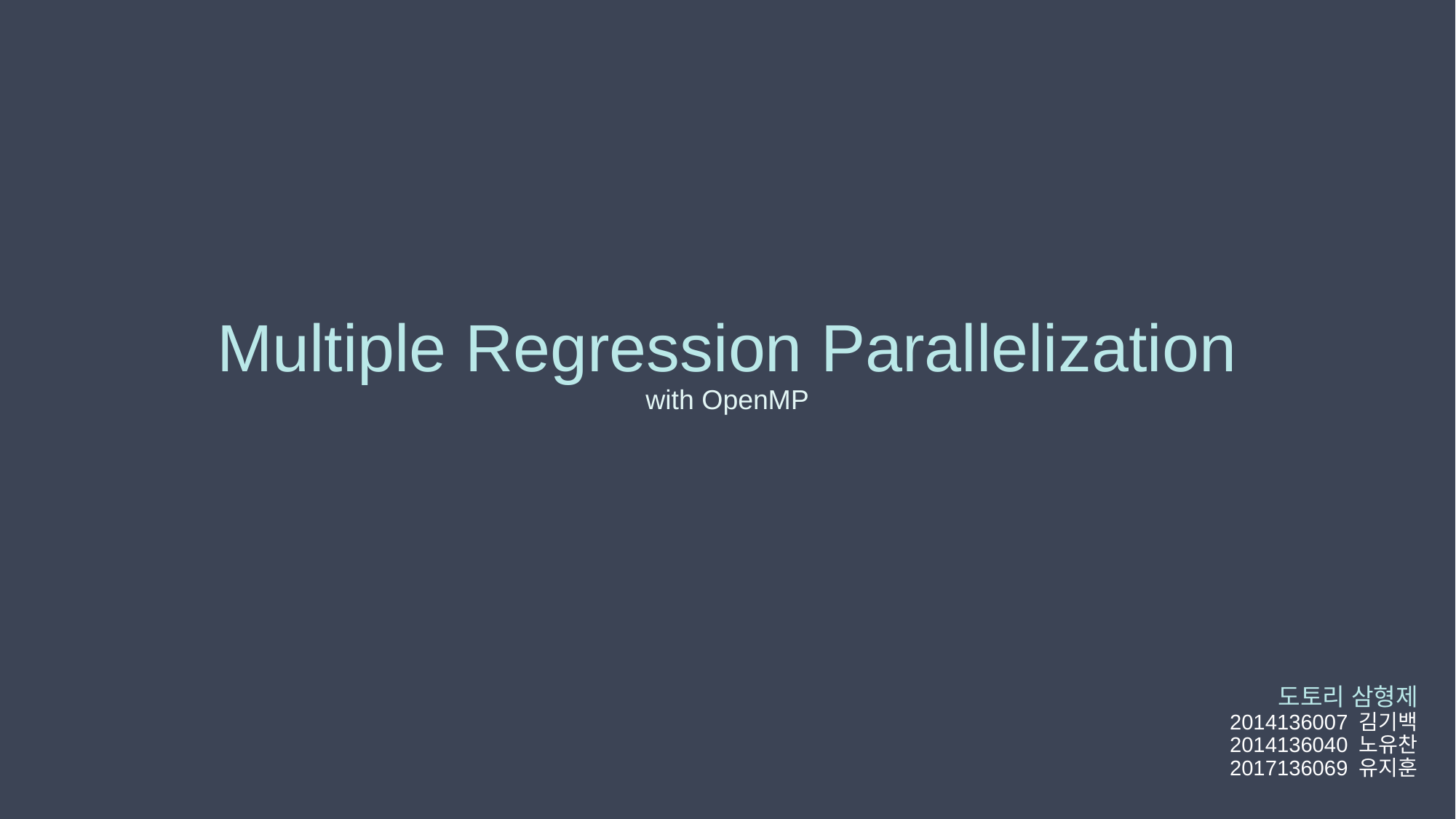

# Multiple Regression Parallelization with OpenMP
도토리 삼형제
2014136007 김기백
2014136040 노유찬
2017136069 유지훈